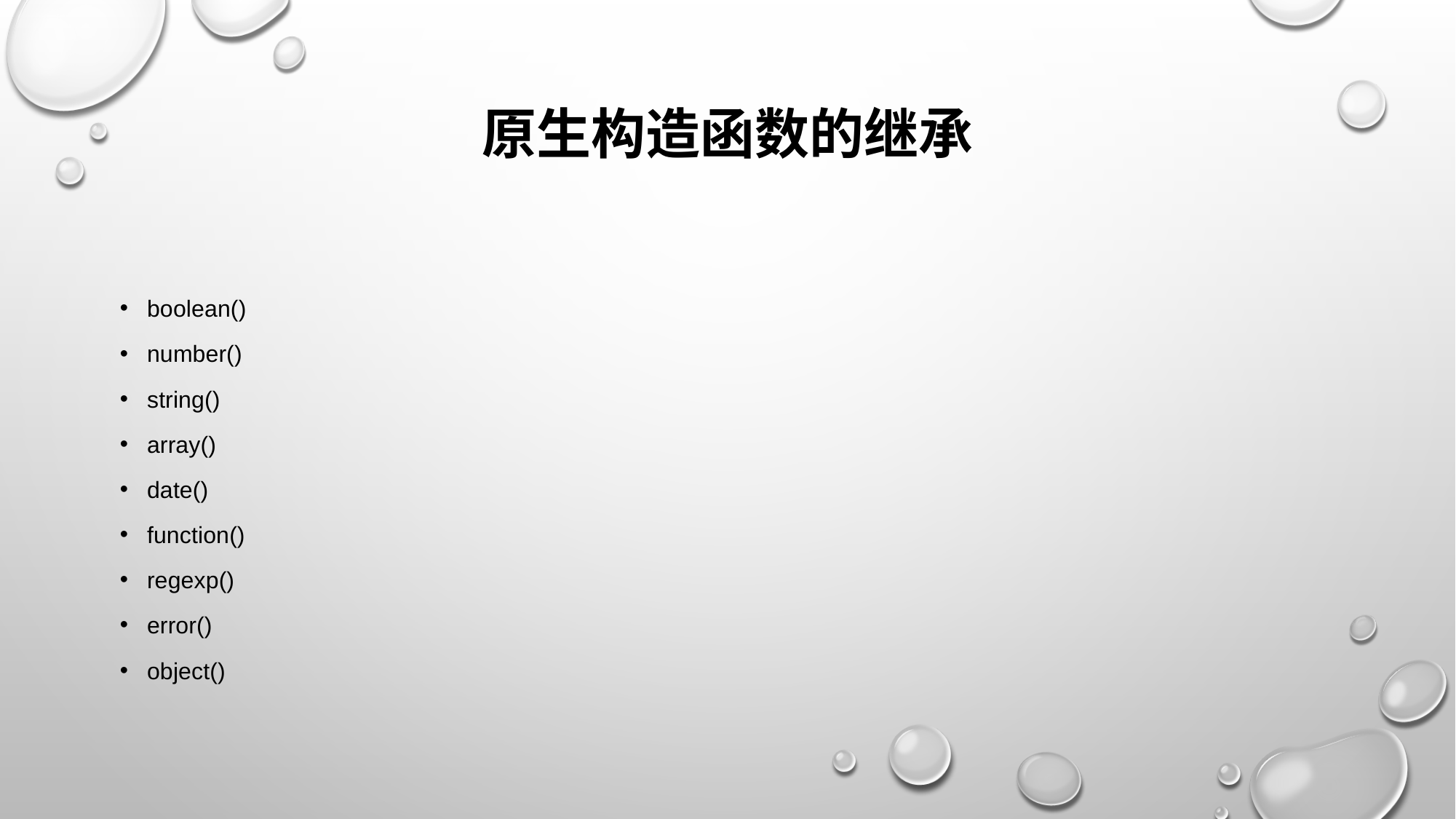

# 原生构造函数的继承
boolean()
number()
string()
array()
date()
function()
regexp()
error()
object()